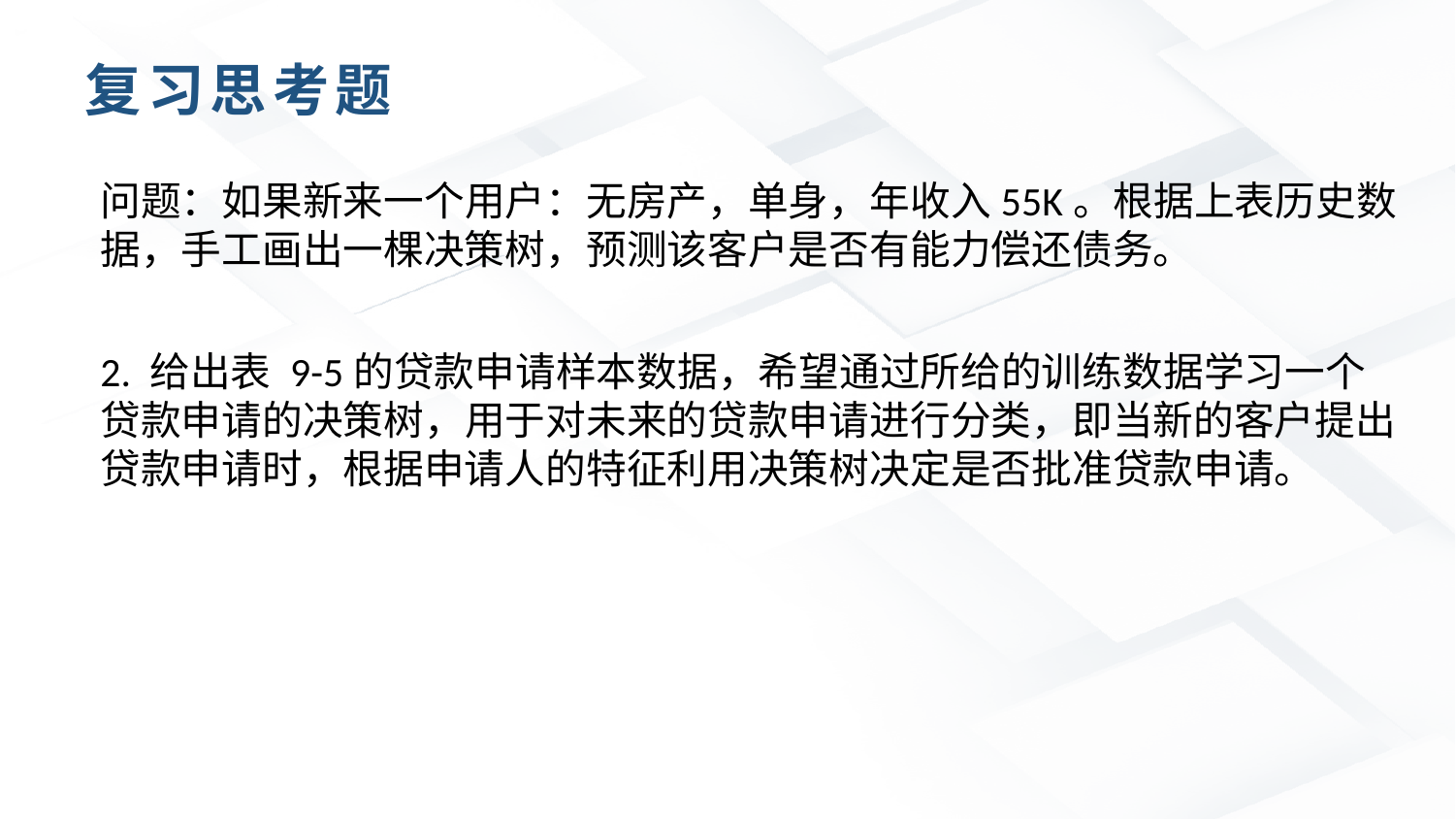

复习思考题
问题：如果新来一个用户：无房产，单身，年收入55K。根据上表历史数据，手工画出一棵决策树，预测该客户是否有能力偿还债务。

2. 给出表 9-5的贷款申请样本数据，希望通过所给的训练数据学习一个贷款申请的决策树，用于对未来的贷款申请进行分类，即当新的客户提出贷款申请时，根据申请人的特征利用决策树决定是否批准贷款申请。